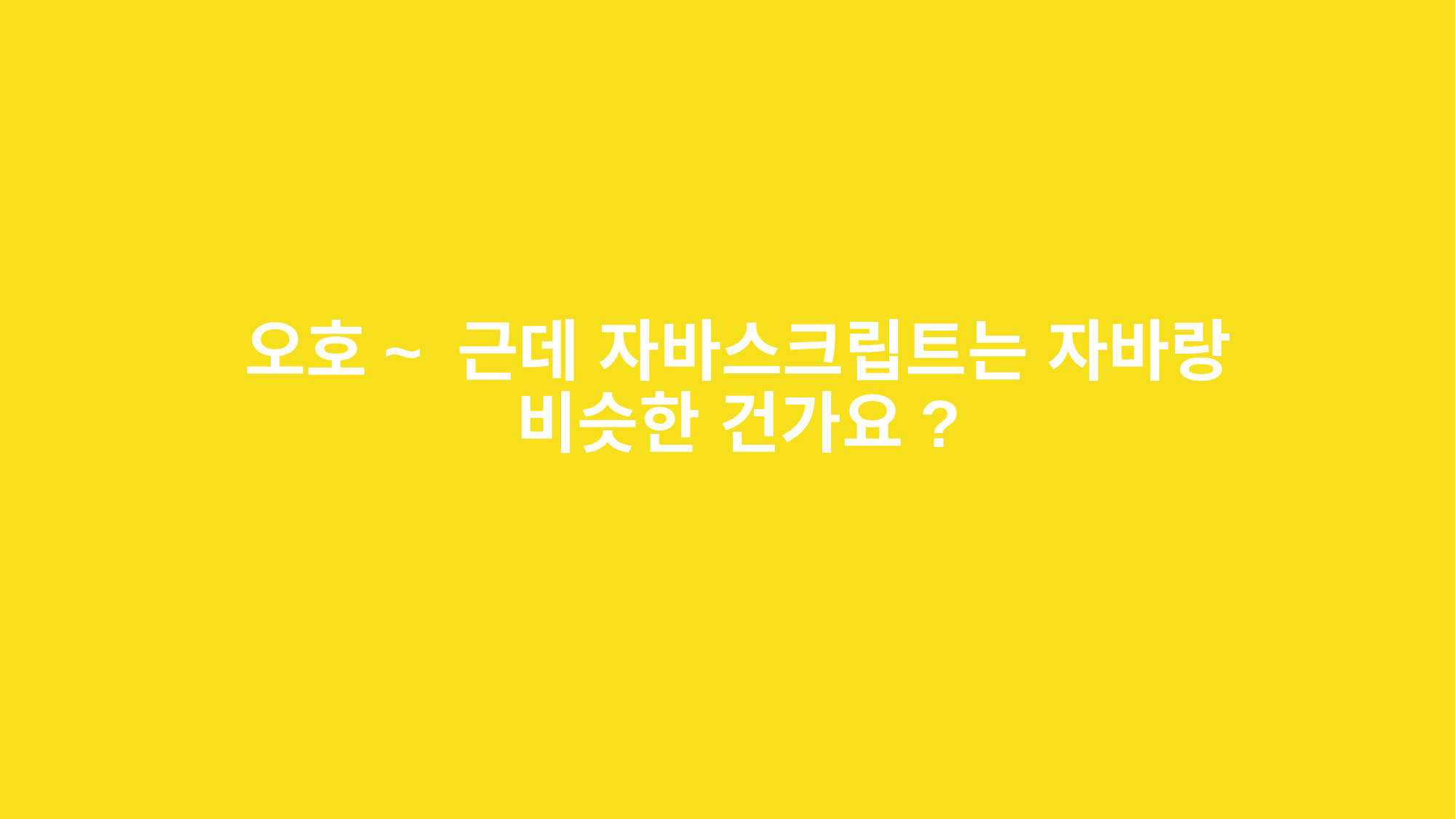

# 오호~ 근데 자바스크립트는 자바랑 비슷한 건가요?